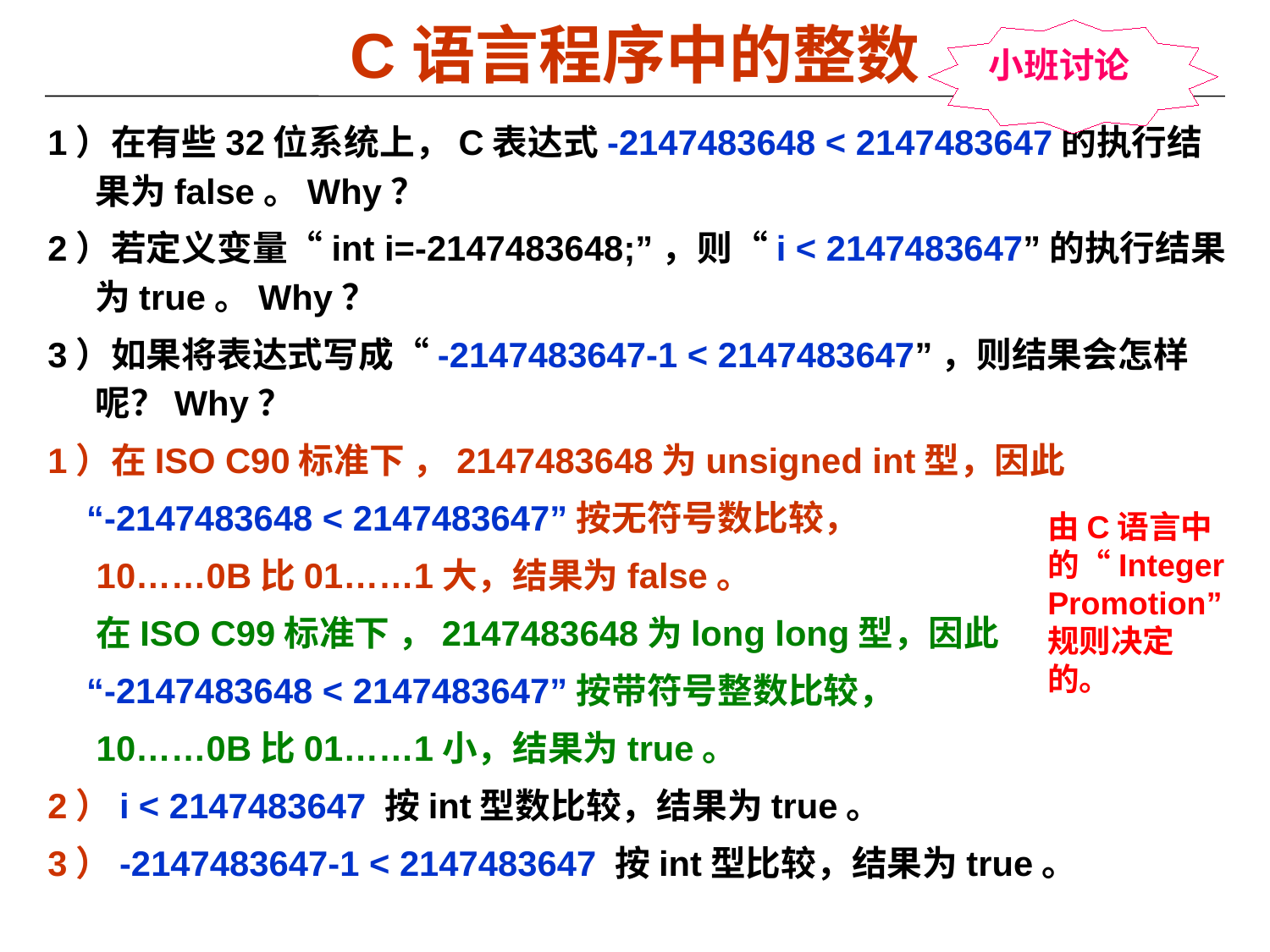

# C语言程序中的整数
小班讨论
1）在有些32位系统上，C表达式-2147483648 < 2147483647的执行结果为false。Why？
2）若定义变量“int i=-2147483648;”，则“i < 2147483647”的执行结果为true。Why？
3）如果将表达式写成“-2147483647-1 < 2147483647”，则结果会怎样呢？Why？
1）在ISO C90标准下 ，2147483648为unsigned int型，因此
    “-2147483648 < 2147483647”按无符号数比较，
     10……0B比01……1大，结果为false。
     在ISO C99标准下 ，2147483648为long long型，因此
    “-2147483648 < 2147483647”按带符号整数比较，
     10……0B比01……1小，结果为true。
2）i < 2147483647 按int型数比较，结果为true。
3）-2147483647-1 < 2147483647 按int型比较，结果为true。
由C语言中的“Integer Promotion”规则决定的。